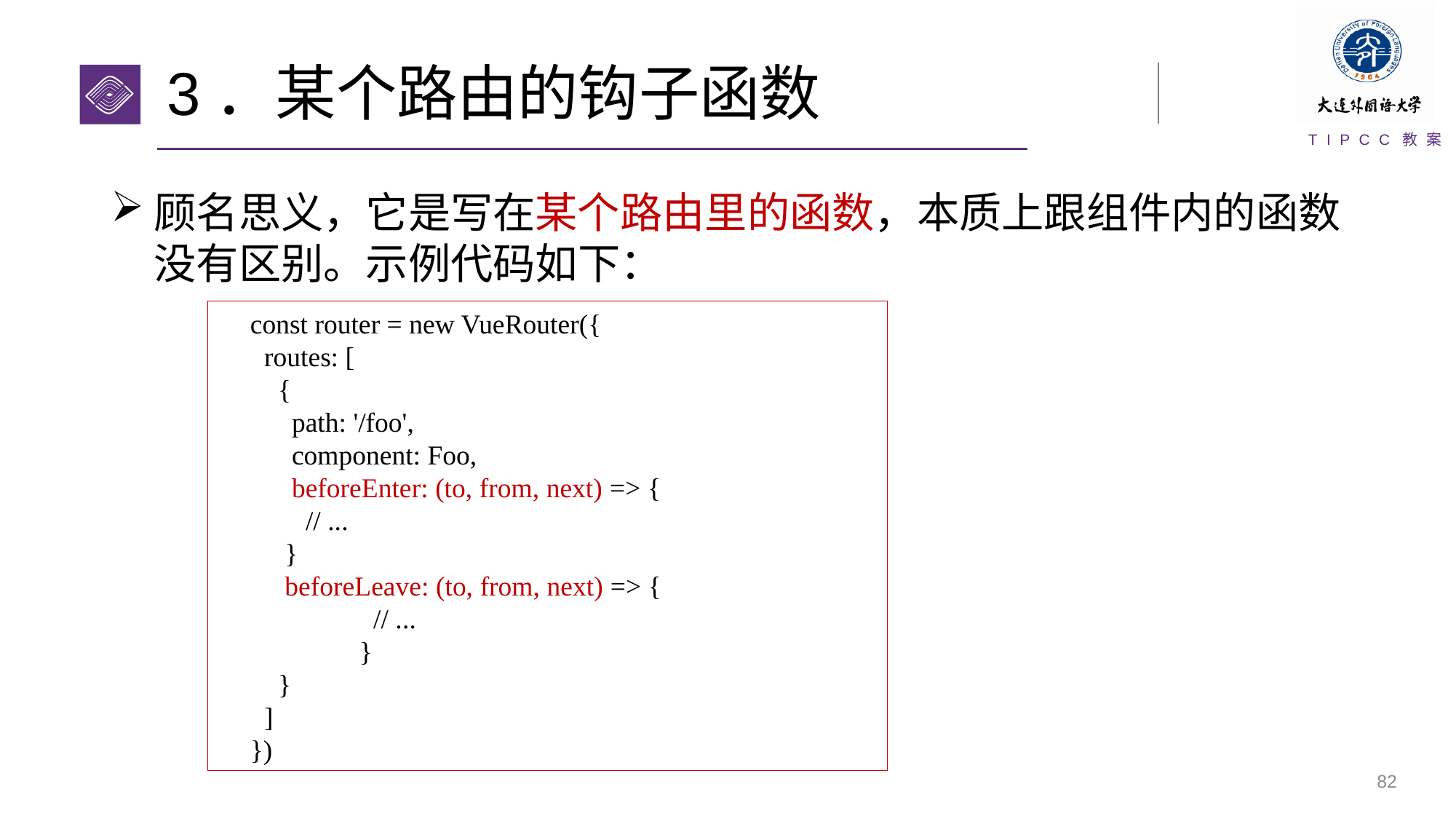

# 3．某个路由的钩子函数
顾名思义，它是写在某个路由里的函数，本质上跟组件内的函数没有区别。示例代码如下：
const router = new VueRouter({
  routes: [
    {
      path: '/foo',
      component: Foo,
      beforeEnter: (to, from, next) => {
        // ...
     }
     beforeLeave: (to, from, next) => {
    	  // ...
   	}
    }
  ]
})
82